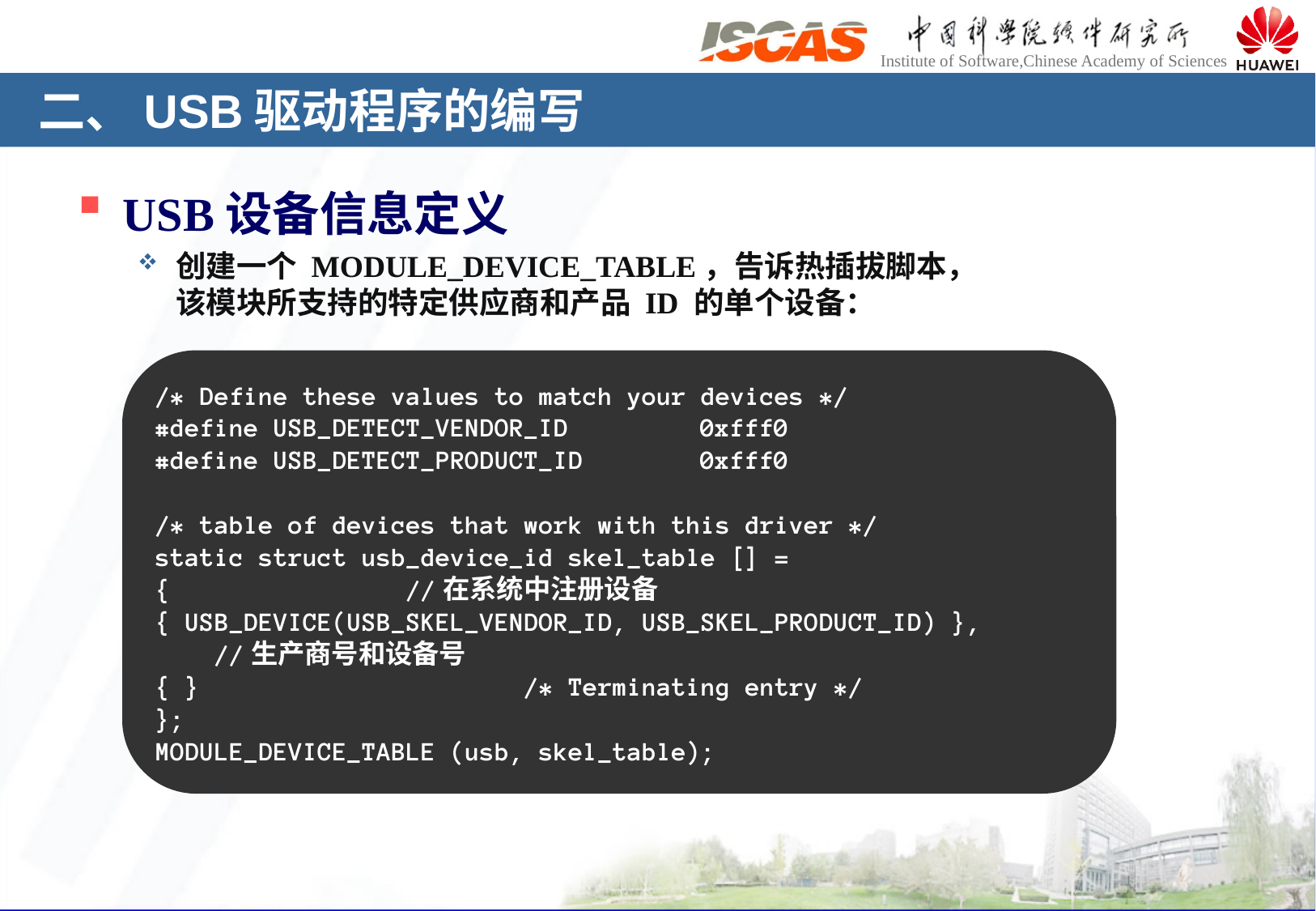

# 二、USB驱动程序的编写
USB设备信息定义
创建一个 MODULE_DEVICE_TABLE，告诉热插拔脚本，
该模块所支持的特定供应商和产品 ID 的单个设备：

/* Define these values to match your devices */
#define USB_DETECT_VENDOR_ID	    0xfff0
#define USB_DETECT_PRODUCT_ID	    0xfff0

/* table of devices that work with this driver */
static struct usb_device_id skel_table [] = {                //在系统中注册设备
{ USB_DEVICE(USB_SKEL_VENDOR_ID, USB_SKEL_PRODUCT_ID) },           //生产商号和设备号
{ }                      /* Terminating entry */
};
MODULE_DEVICE_TABLE (usb, skel_table);